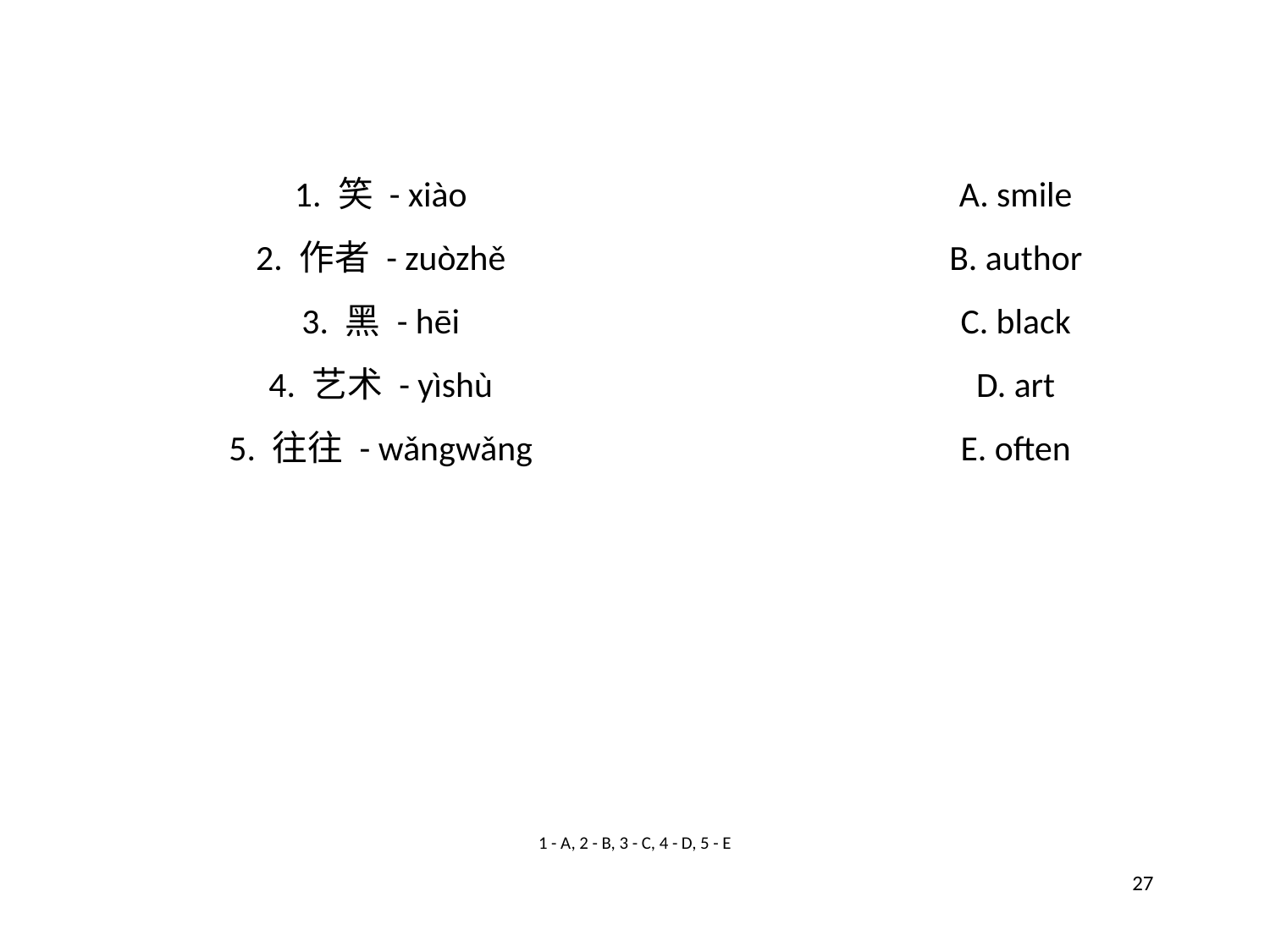

1. 笑 - xiào

A. smile

2. 作者 - zuòzhě

B. author

3. 黑 - hēi

C. black

4. 艺术 - yìshù

D. art

5. 往往 - wǎngwǎng

E. often
1 - A, 2 - B, 3 - C, 4 - D, 5 - E

27